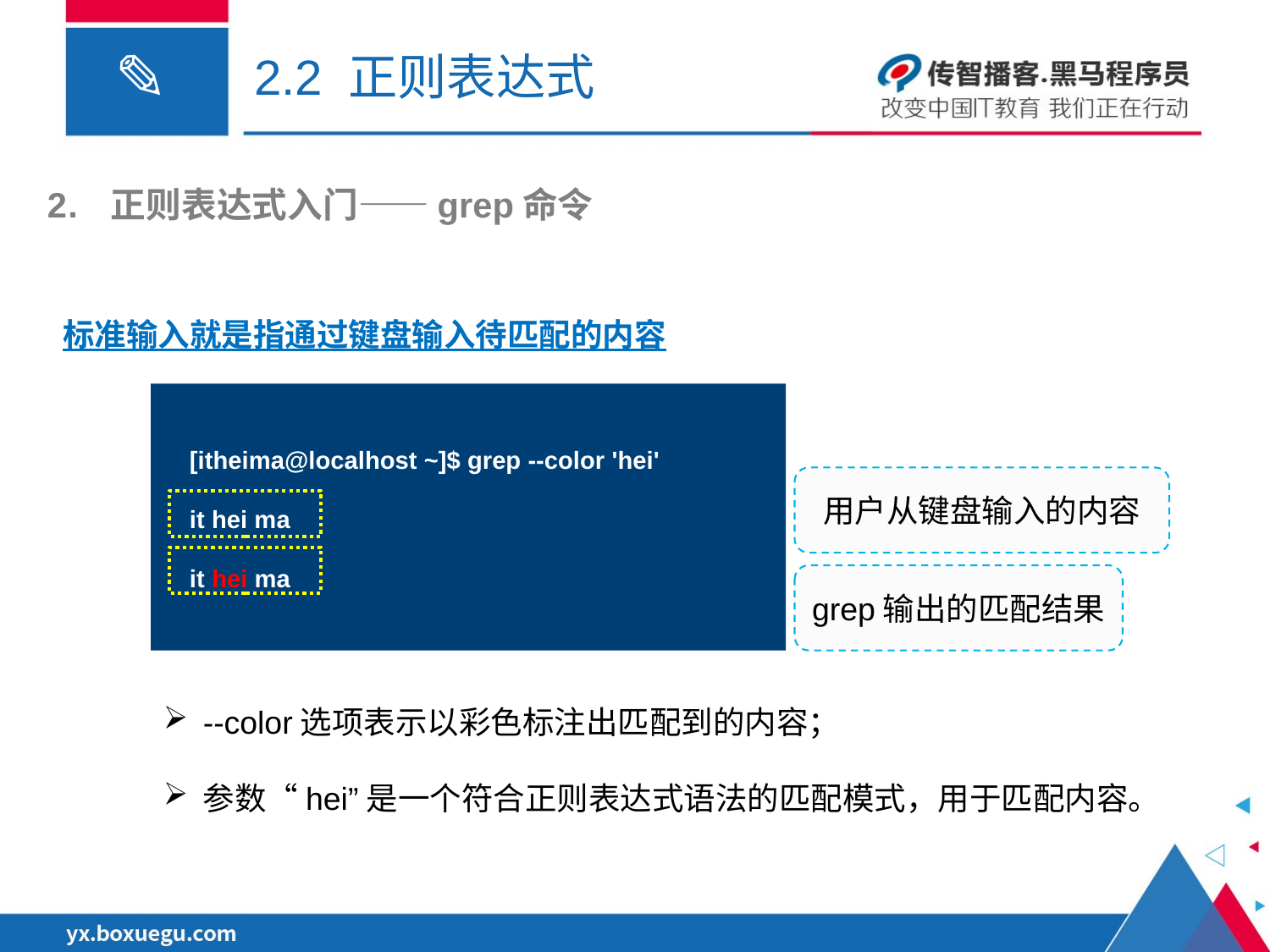

# 2.2 正则表达式
正则表达式入门——grep命令
标准输入就是指通过键盘输入待匹配的内容

[itheima@localhost ~]$ grep --color 'hei'
it hei ma
it hei ma
用户从键盘输入的内容

grep输出的匹配结果
--color选项表示以彩色标注出匹配到的内容；

参数“hei”是一个符合正则表达式语法的匹配模式，用于匹配内容。